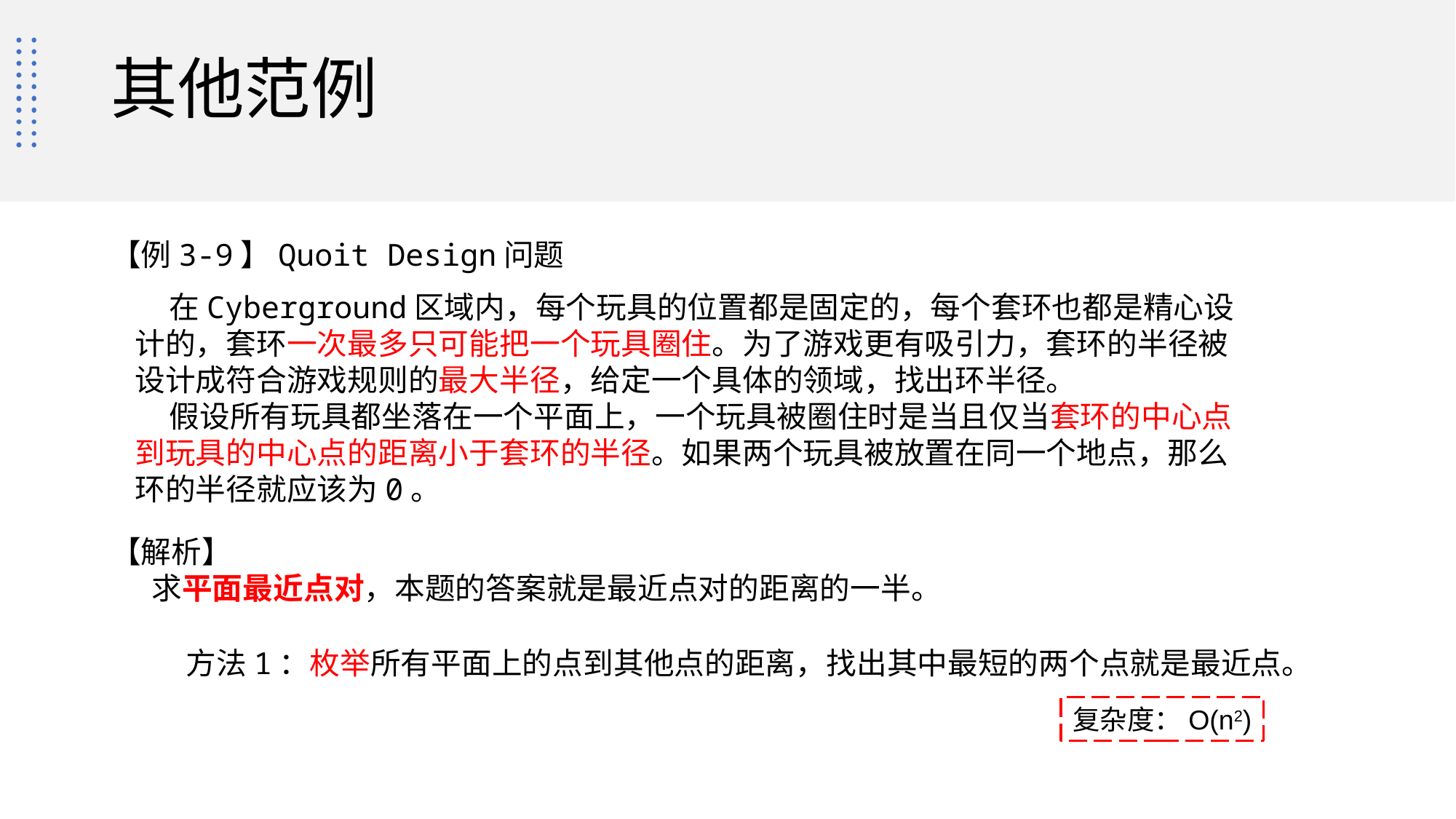

# 其他范例
【例3-9】Quoit Design问题
    在Cyberground区域内，每个玩具的位置都是固定的，每个套环也都是精心设计的，套环一次最多只可能把一个玩具圈住。为了游戏更有吸引力，套环的半径被设计成符合游戏规则的最大半径，给定一个具体的领域，找出环半径。
    假设所有玩具都坐落在一个平面上，一个玩具被圈住时是当且仅当套环的中心点到玩具的中心点的距离小于套环的半径。如果两个玩具被放置在同一个地点，那么环的半径就应该为0。
【解析】
     求平面最近点对，本题的答案就是最近点对的距离的一半。
方法1：枚举所有平面上的点到其他点的距离，找出其中最短的两个点就是最近点。
复杂度：O(n2)